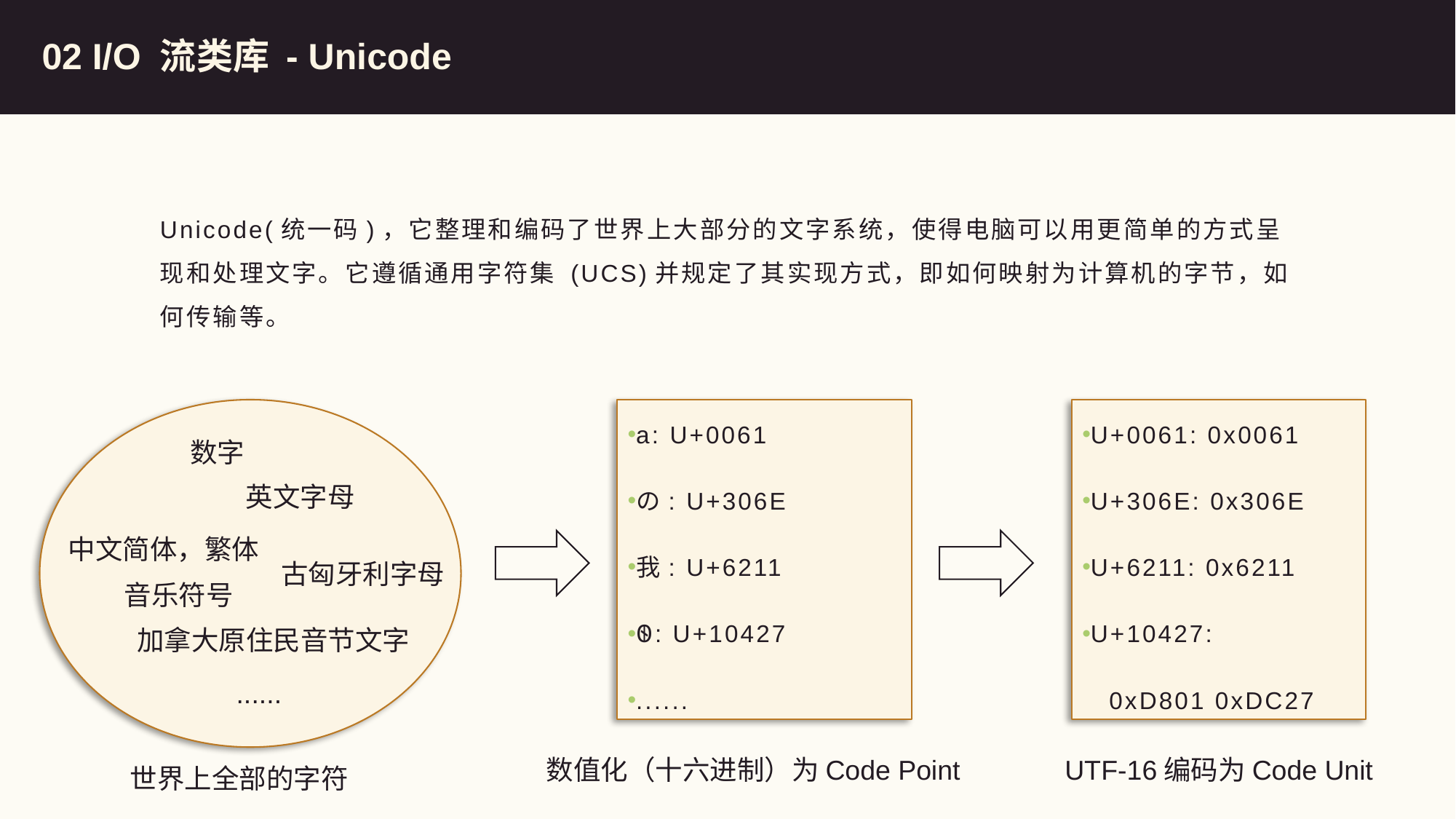

总结
02 I/O 流类库 - Unicode
Unicode(统一码)，它整理和编码了世界上大部分的文字系统，使得电脑可以用更简单的方式呈现和处理文字。它遵循通用字符集 (UCS)并规定了其实现方式，即如何映射为计算机的字节，如何传输等。

a: U+0061
の: U+306E
我: U+6211
𐐧: U+10427
......
U+0061: 0x0061
U+306E: 0x306E
U+6211: 0x6211
U+10427:
   0xD801 0xDC27
数字
英文字母
中文简体，繁体

古匈牙利字母
音乐符号
加拿大原住民音节文字
......
数值化（十六进制）为Code Point
UTF-16编码为Code Unit
世界上全部的字符